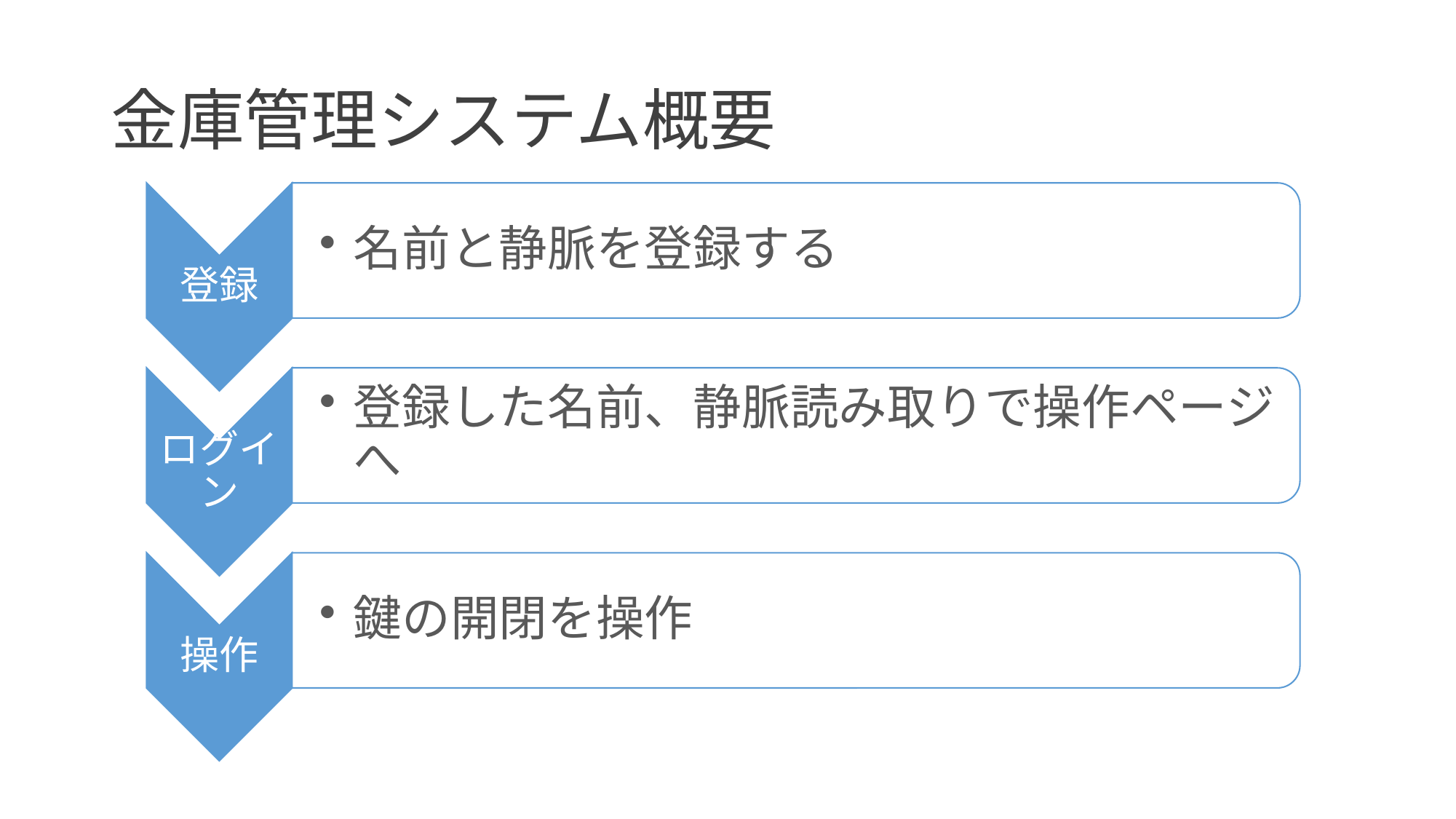

# 金庫管理システム概要
登録
名前と静脈を登録する
ログイン
登録した名前、静脈読み取りで操作ページへ
操作
鍵の開閉を操作